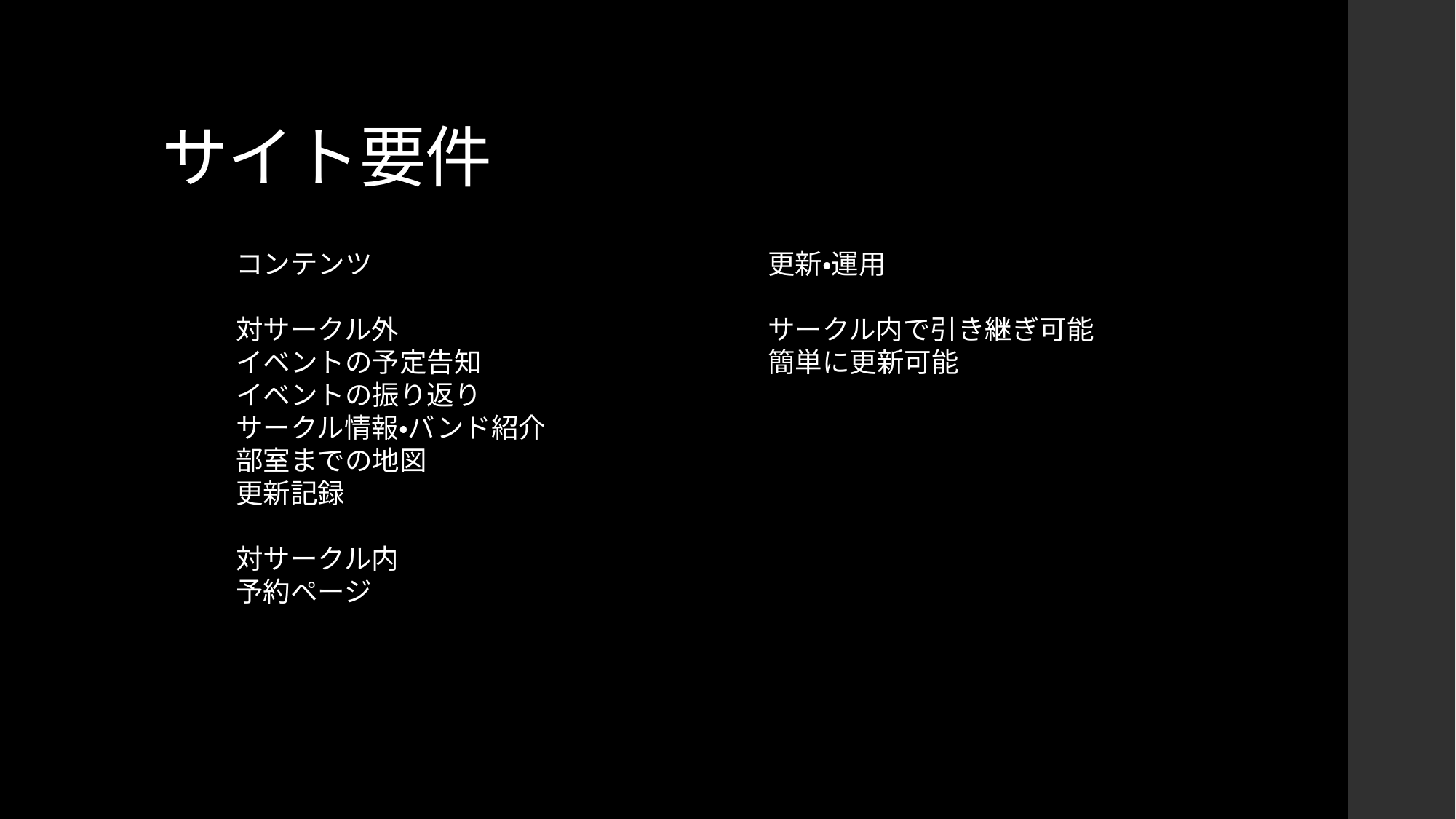

# サイト要件
コンテンツ

対サークル外
イベントの予定告知
イベントの振り返り
サークル情報・バンド紹介
部室までの地図
更新記録

対サークル内
予約ページ
更新・運用

サークル内で引き継ぎ可能
簡単に更新可能